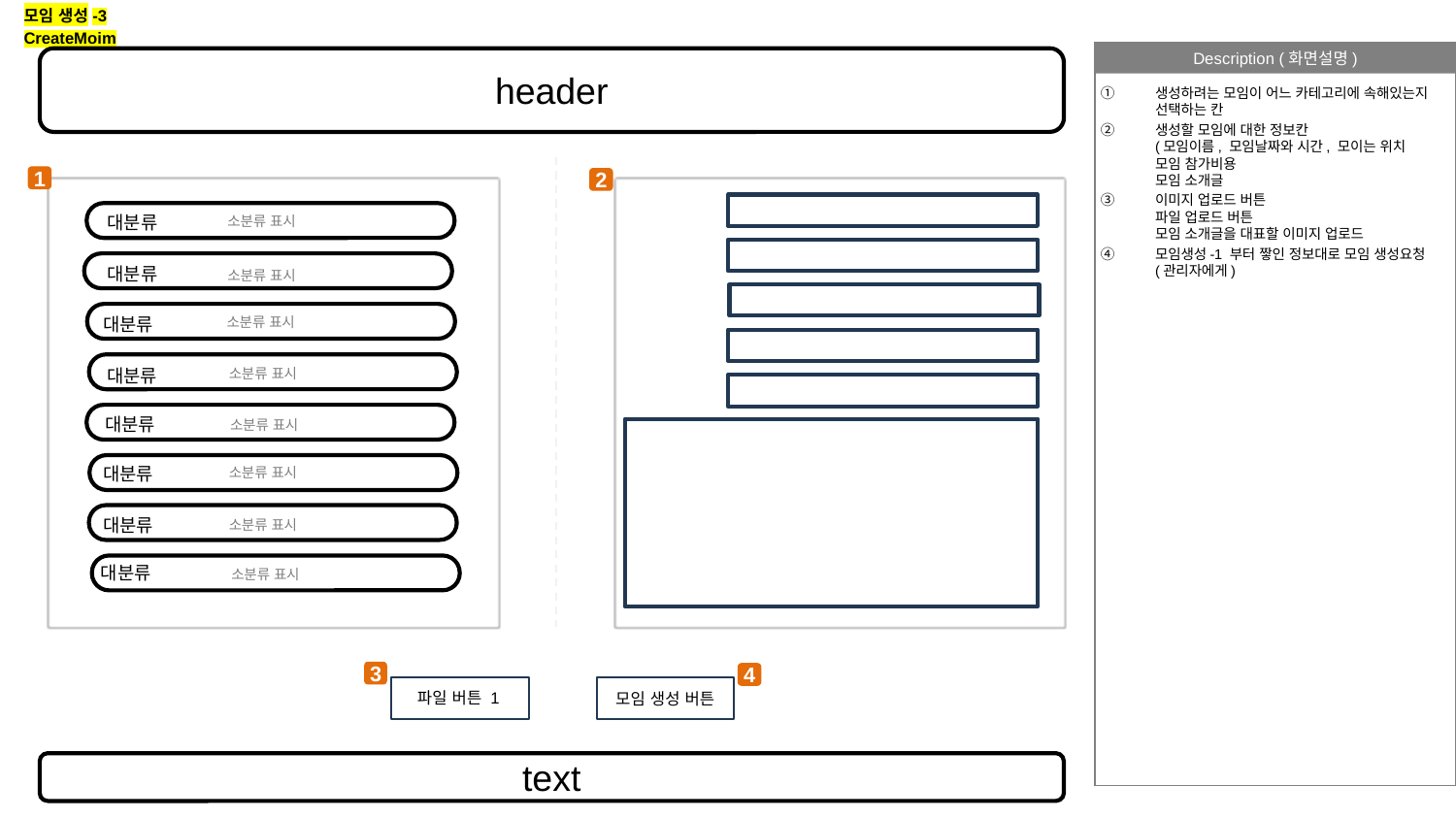

모임 생성-3
CreateMoim
header
Login | Join US
image
생성하려는 모임이 어느 카테고리에 속해있는지 선택하는 칸
생성할 모임에 대한 정보칸
(모임이름, 모임날짜와 시간, 모이는 위치
모임 참가비용
모임 소개글
이미지 업로드 버튼
파일 업로드 버튼
모임 소개글을 대표할 이미지 업로드
모임생성-1 부터 짷인 정보대로 모임 생성요청
(관리자에게)

1
2

대분류
소분류 표시

대분류
소분류 표시

소분류 표시
대분류

대분류
소분류 표시

대분류
소분류 표시

대분류

소분류 표시

대분류
소분류 표시
대분류

소분류 표시
3
공지
4

파일 버튼 1
모임 생성 버튼
text